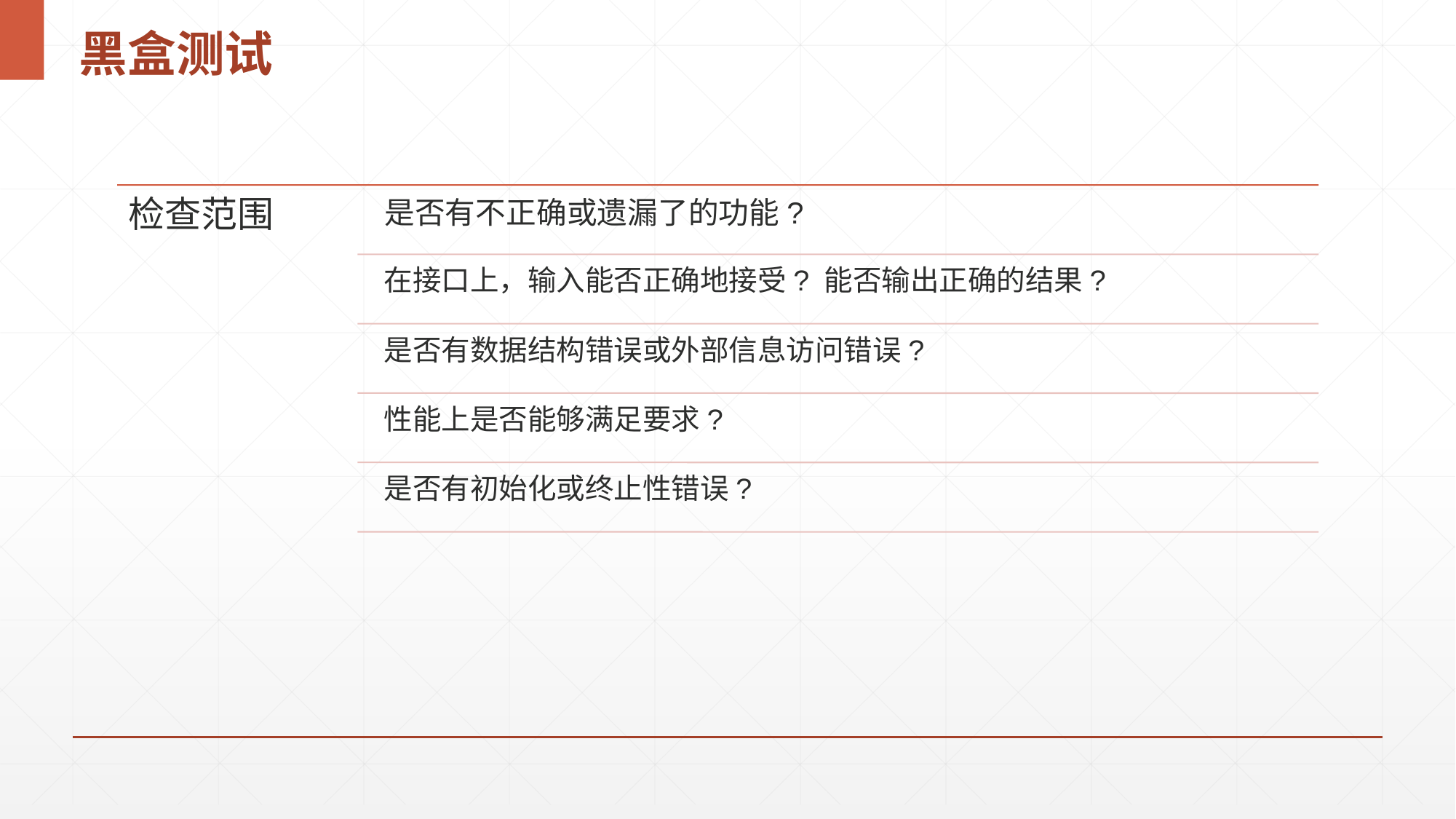

# 黑盒测试
检查范围
是否有不正确或遗漏了的功能?
在接口上，输入能否正确地接受? 能否输出正确的结果?
是否有数据结构错误或外部信息访问错误?
性能上是否能够满足要求?
是否有初始化或终止性错误?